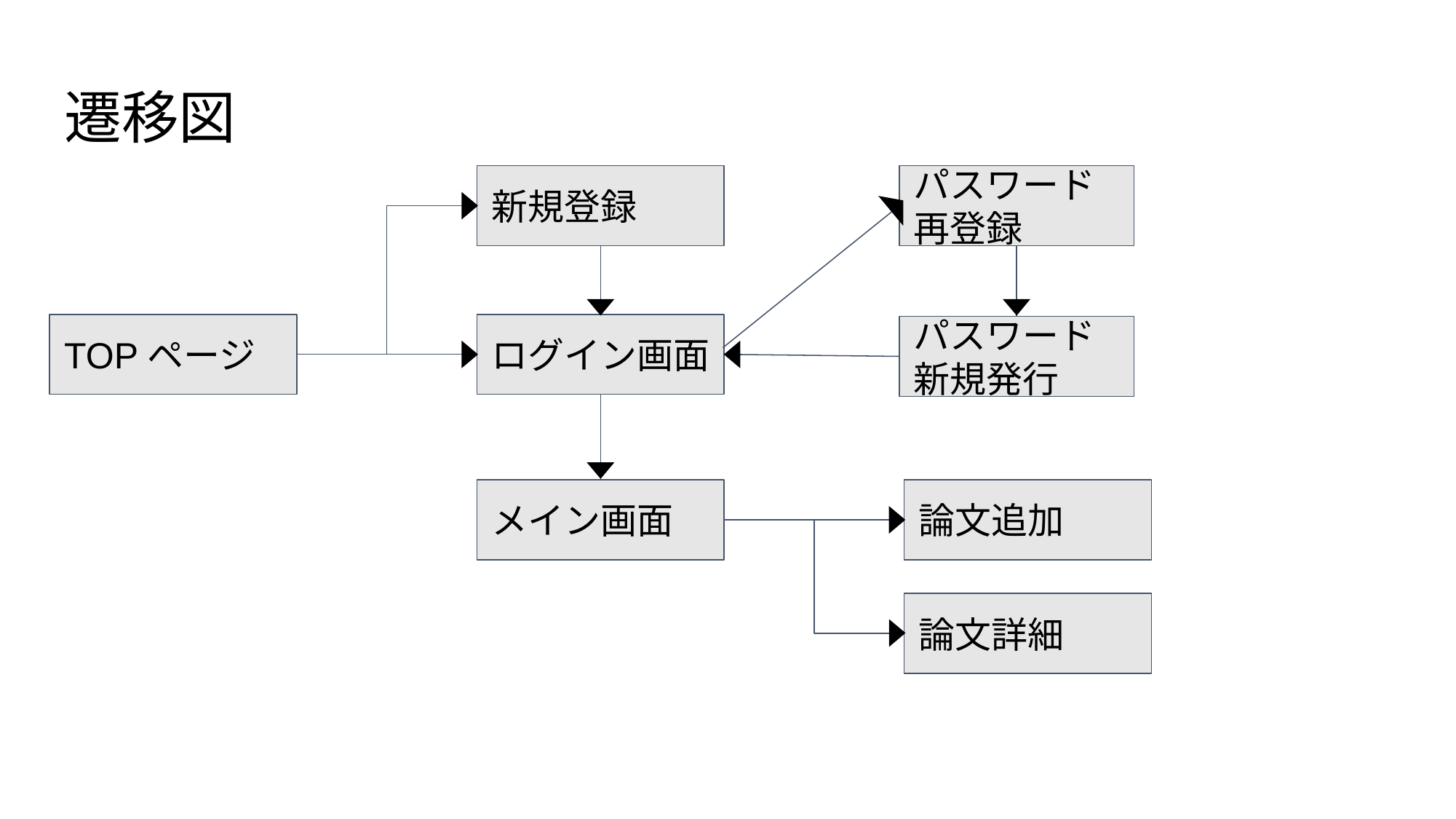

# 遷移図

パスワード再登録
新規登録

TOPページ
ログイン画面
パスワード
新規発行

メイン画面
論文追加

論文詳細